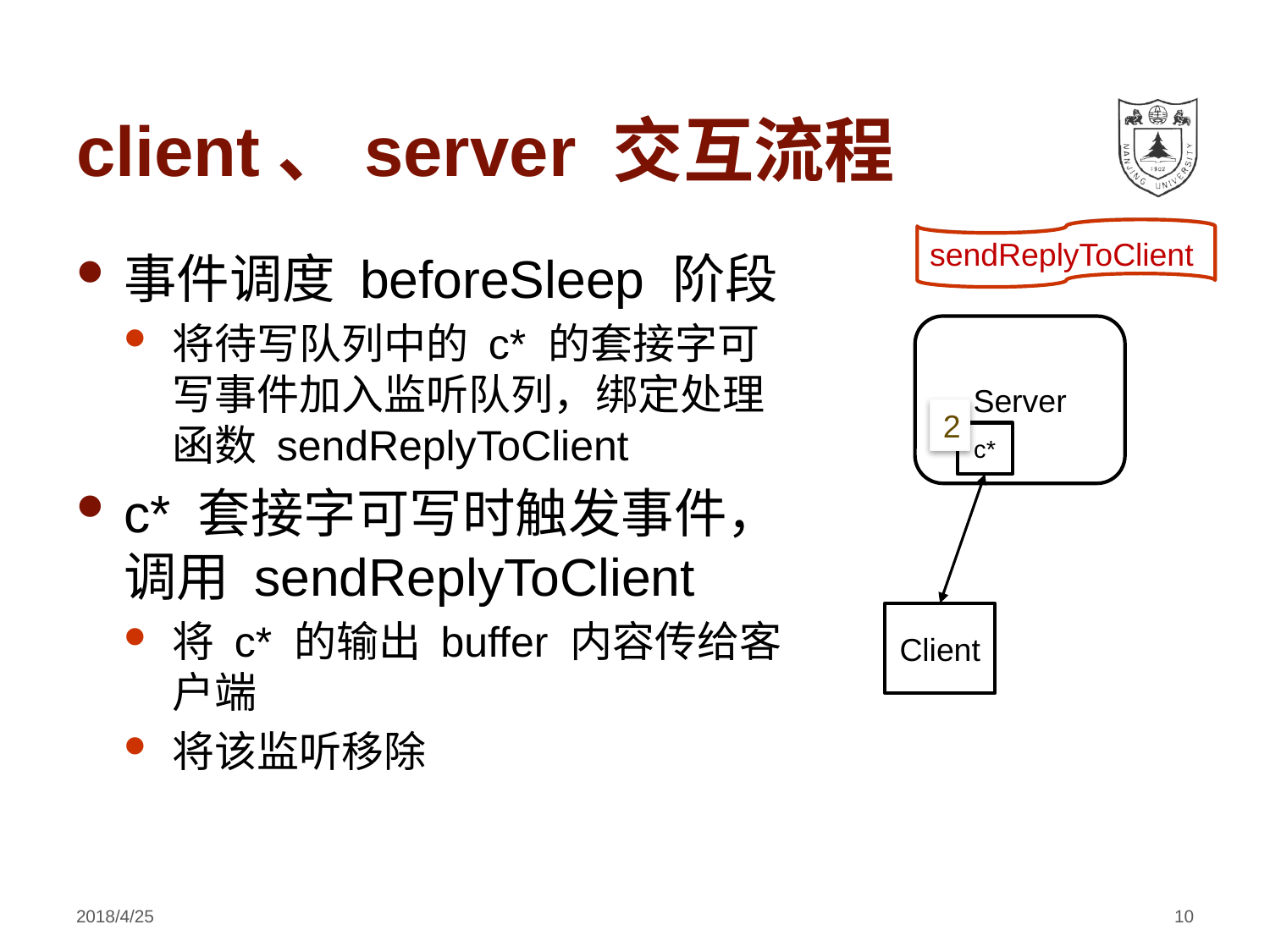

# client、server 交互流程
sendReplyToClient
sendReplyToClient
事件调度 beforeSleep 阶段
将待写队列中的 c* 的套接字可写事件加入监听队列，绑定处理函数 sendReplyToClient
c* 套接字可写时触发事件，调用 sendReplyToClient
将 c* 的输出 buffer 内容传给客户端
将该监听移除
Server
2
c*
Client
2018/4/25

10